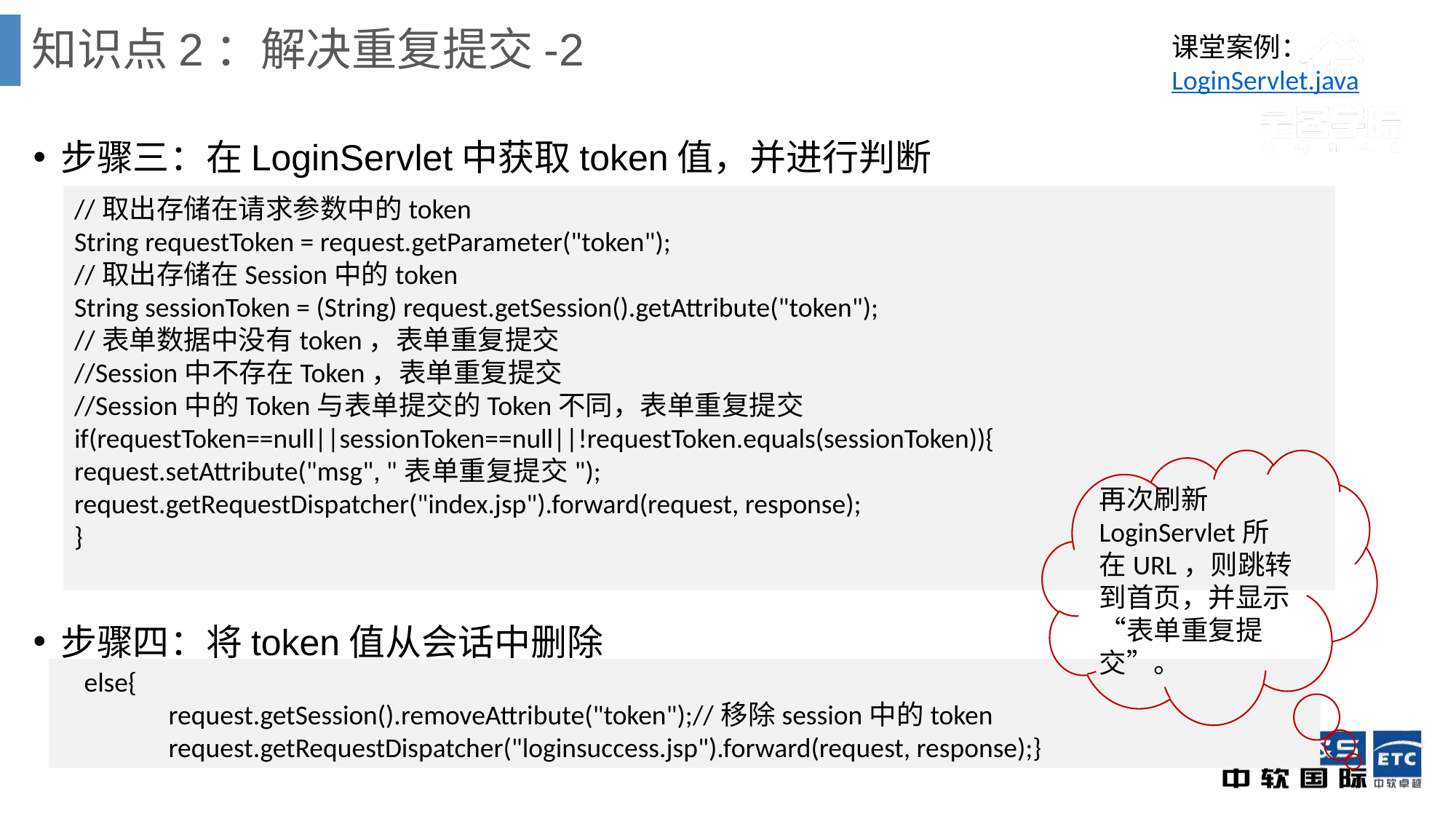

# 知识点2：解决重复提交-2
课堂案例： LoginServlet.java
步骤三：在LoginServlet中获取token值，并进行判断

步骤四：将token值从会话中删除

//取出存储在请求参数中的token
String requestToken = request.getParameter("token");
//取出存储在Session中的token
String sessionToken = (String) request.getSession().getAttribute("token");
//表单数据中没有token，表单重复提交
//Session中不存在Token，表单重复提交
//Session中的Token与表单提交的Token不同，表单重复提交
if(requestToken==null||sessionToken==null||!requestToken.equals(sessionToken)){
request.setAttribute("msg", "表单重复提交");
request.getRequestDispatcher("index.jsp").forward(request, response);
}

再次刷新LoginServlet所在URL，则跳转到首页，并显示“表单重复提交”。
    else{
	request.getSession().removeAttribute("token");//移除session中的token
	request.getRequestDispatcher("loginsuccess.jsp").forward(request, response);}